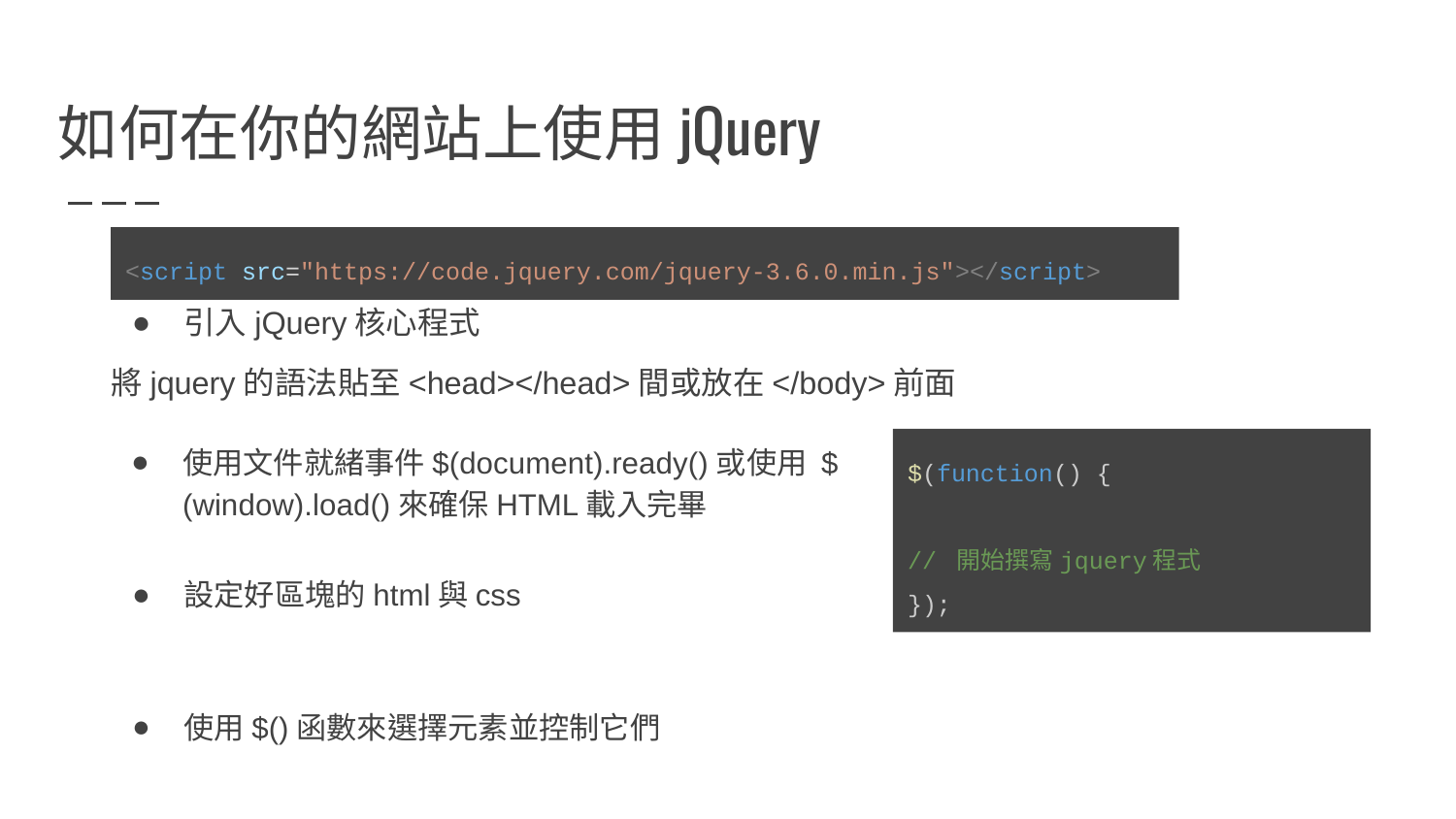

# 如何在你的網站上使用jQuery
<script src="https://code.jquery.com/jquery-3.6.0.min.js"></script>
引入jQuery核心程式
將jquery的語法貼至<head></head>間或放在</body>前面
使用文件就緒事件$(document).ready()或使用 $(window).load()來確保HTML載入完畢

$(function() {

// 開始撰寫jquery程式
});
設定好區塊的html與css
使用$()函數來選擇元素並控制它們